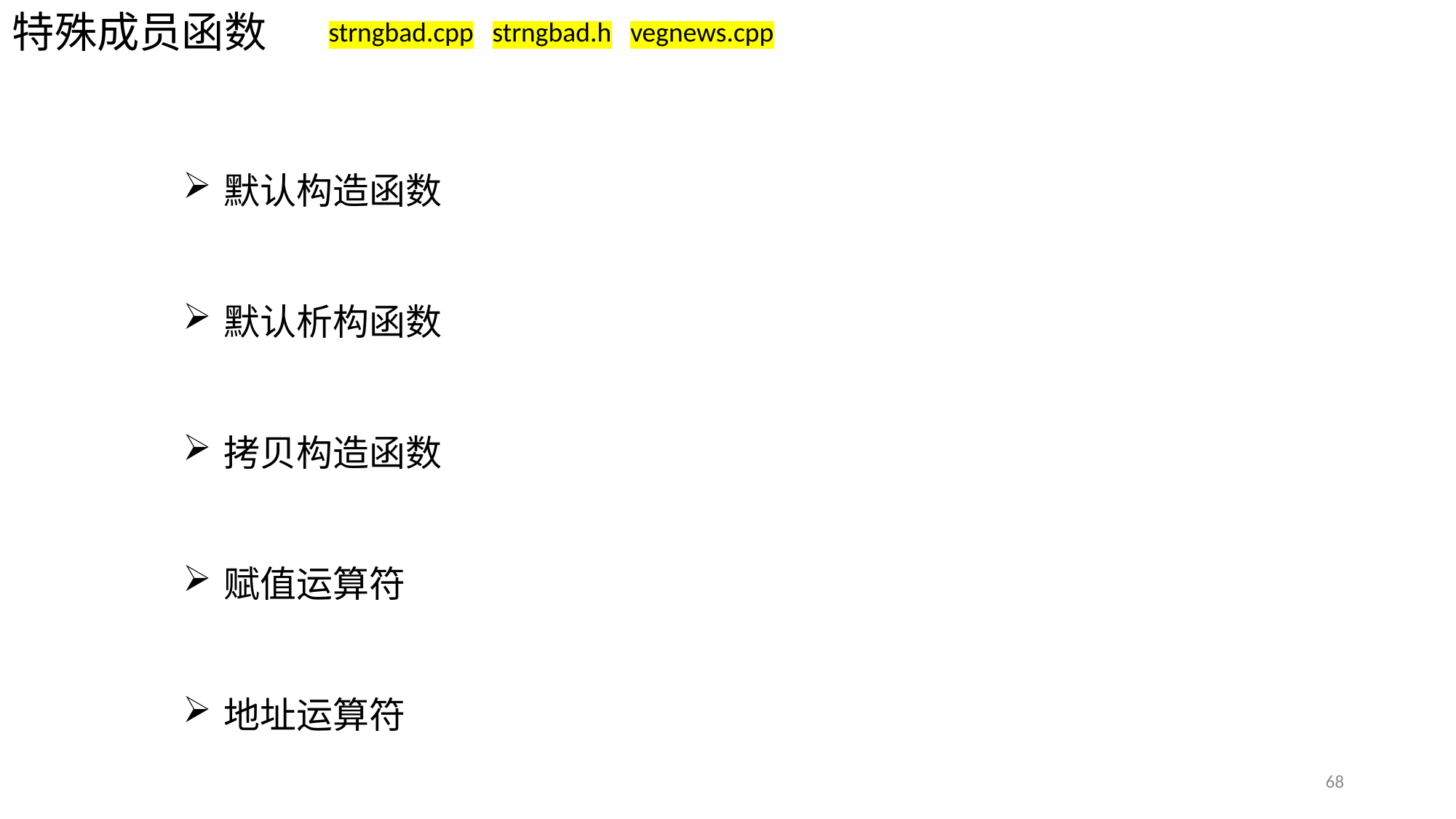

特殊成员函数
strngbad.cpp   strngbad.h   vegnews.cpp
默认构造函数

默认析构函数

拷贝构造函数

赋值运算符

地址运算符
68